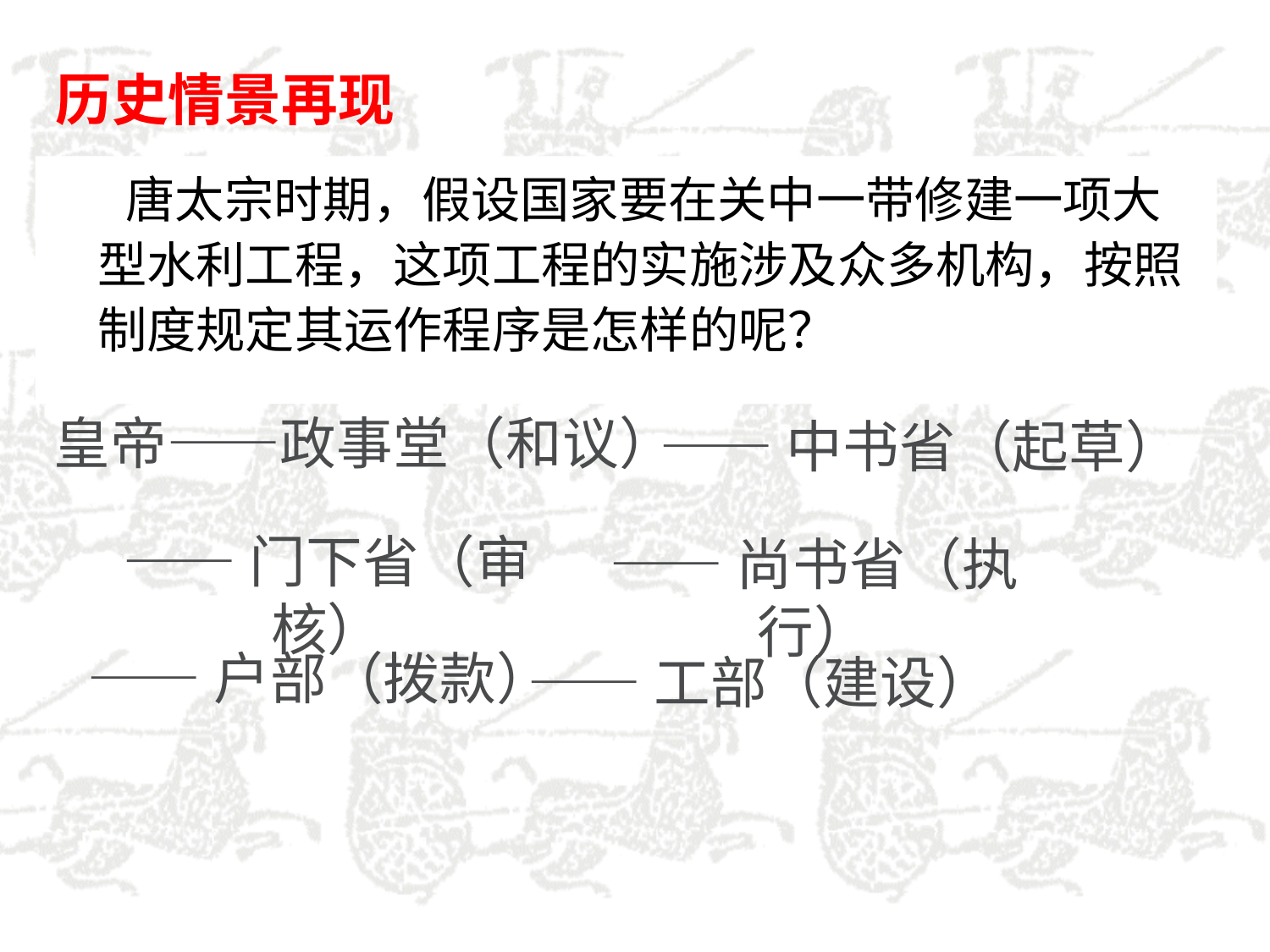

历史情景再现
      唐太宗时期，假设国家要在关中一带修建一项大型水利工程，这项工程的实施涉及众多机构，按照制度规定其运作程序是怎样的呢？
皇帝——政事堂（和议）
——中书省（起草）
——门下省（审核）
——尚书省（执行）
——户部（拨款）
——工部（建设）